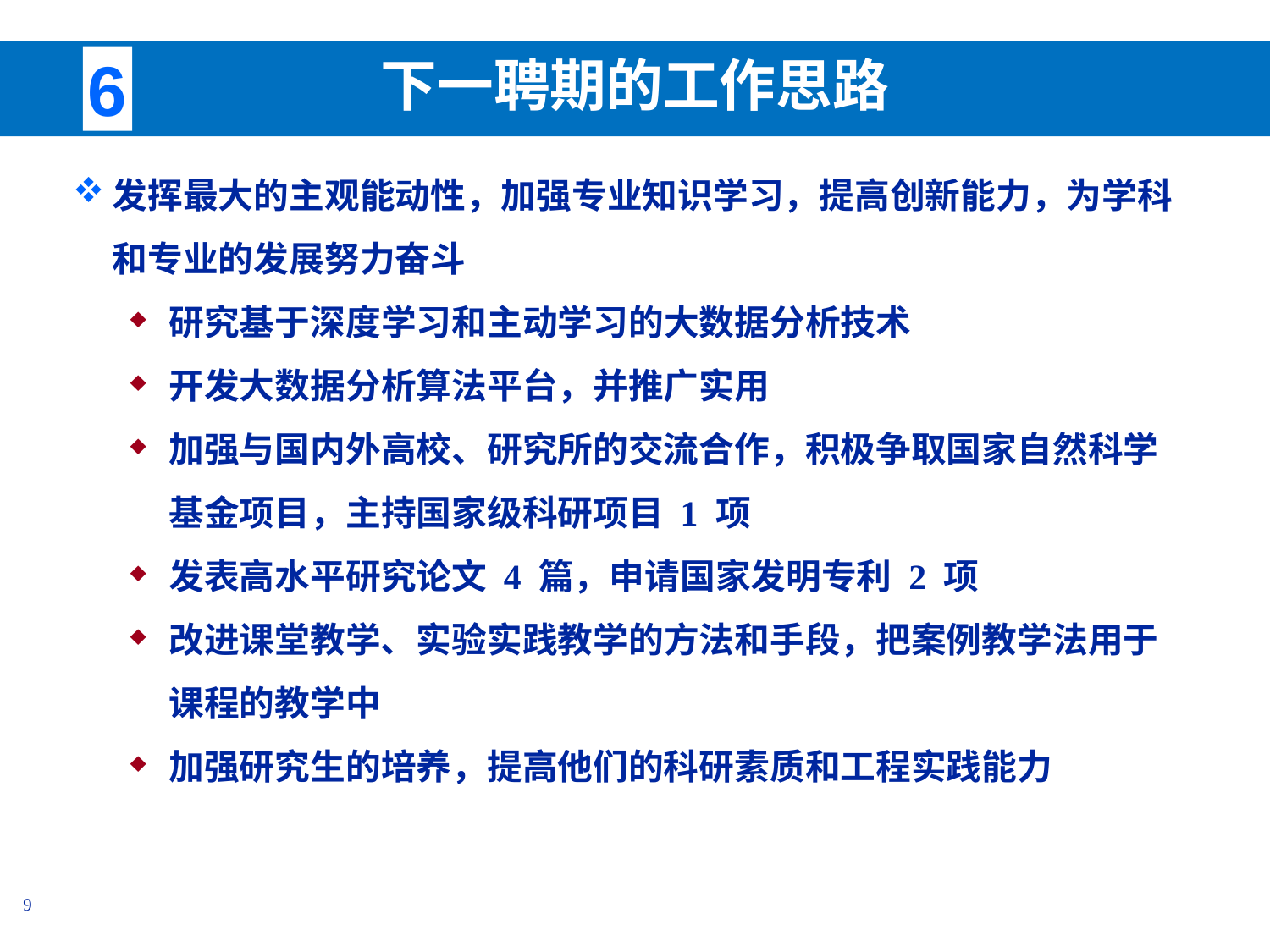

# 下一聘期的工作思路
6
发挥最大的主观能动性，加强专业知识学习，提高创新能力，为学科和专业的发展努力奋斗
研究基于深度学习和主动学习的大数据分析技术
开发大数据分析算法平台，并推广实用
加强与国内外高校、研究所的交流合作，积极争取国家自然科学基金项目，主持国家级科研项目 1 项
发表高水平研究论文 4 篇，申请国家发明专利 2 项
改进课堂教学、实验实践教学的方法和手段，把案例教学法用于课程的教学中
加强研究生的培养，提高他们的科研素质和工程实践能力